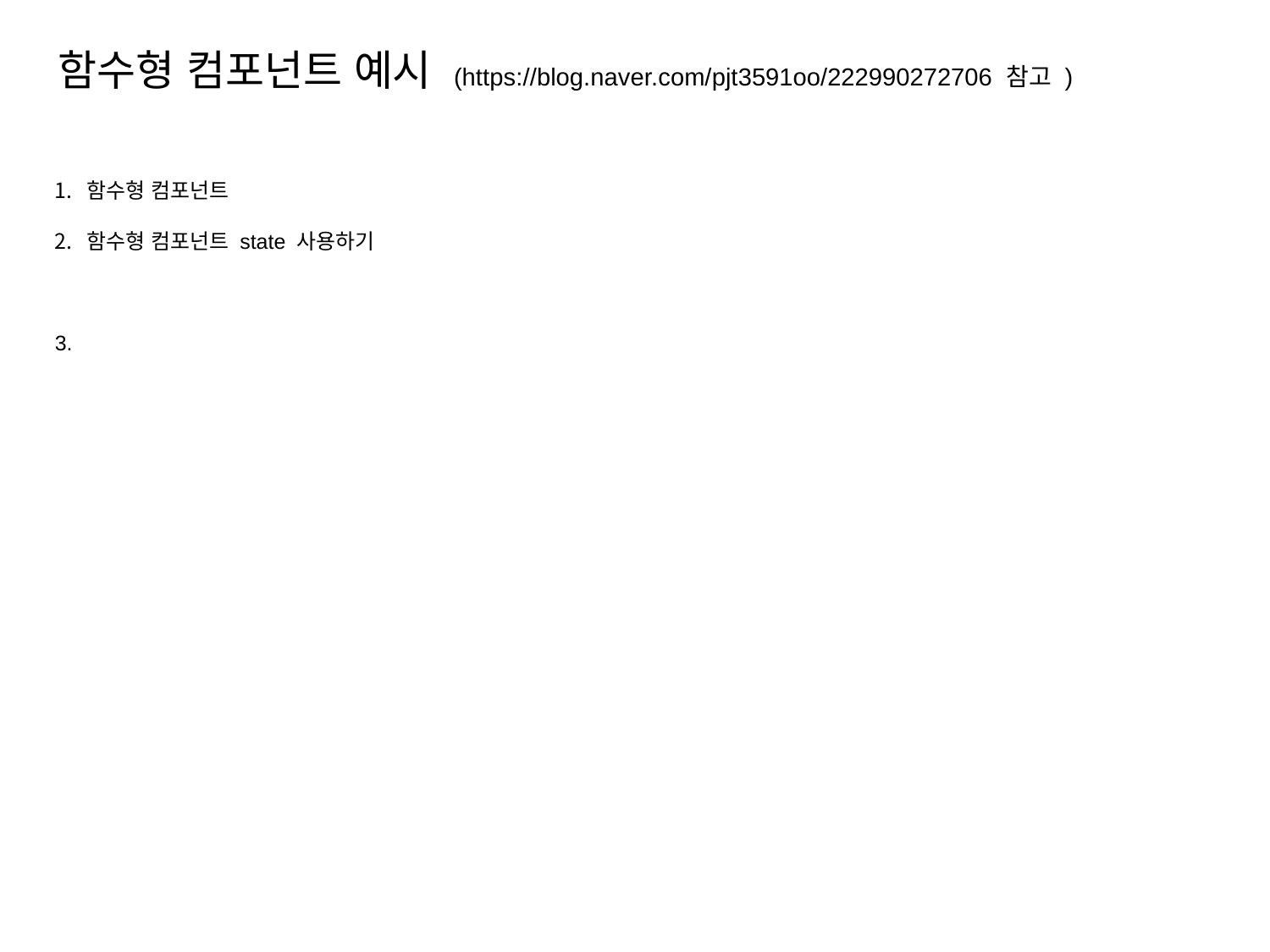

# 함수형 컴포넌트 예시 (https://blog.naver.com/pjt3591oo/222990272706 참고 )

함수형 컴포넌트

함수형 컴포넌트 state 사용하기